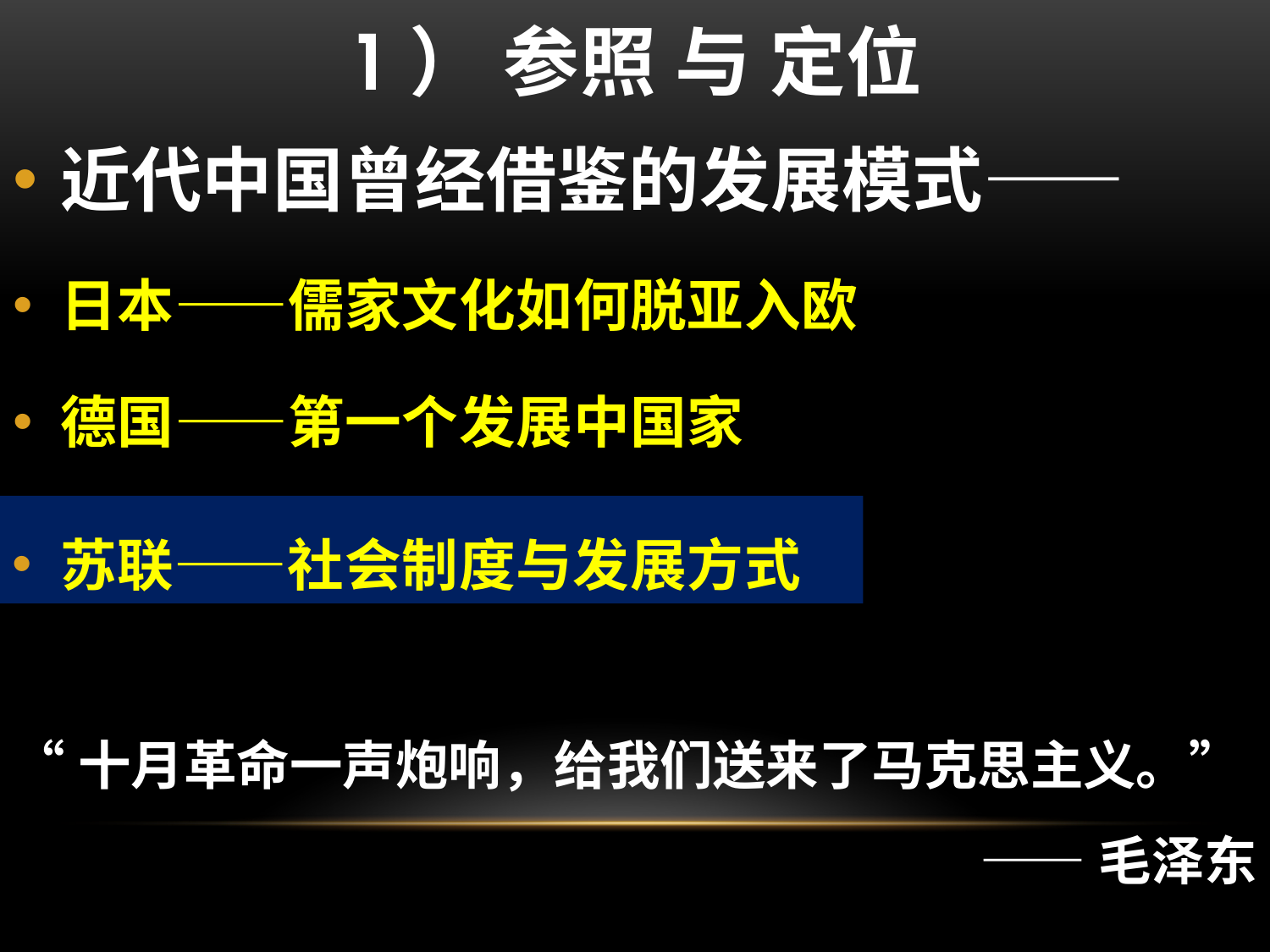

# 1） 参照 与 定位
近代中国曾经借鉴的发展模式——
日本——儒家文化如何脱亚入欧
德国——第一个发展中国家
苏联——社会制度与发展方式
“十月革命一声炮响，给我们送来了马克思主义。”
——毛泽东